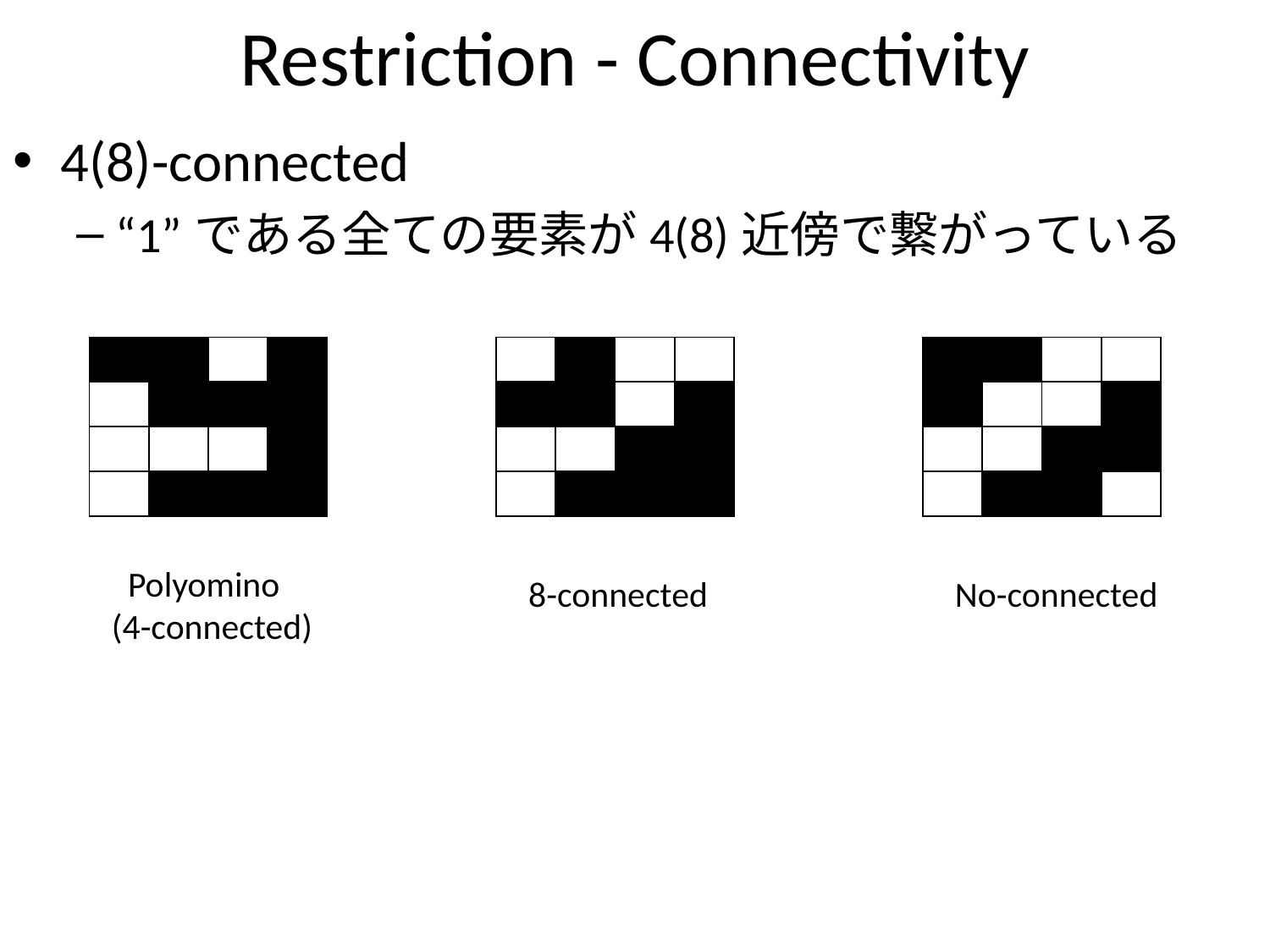

# Restriction - Connectivity
4(8)-connected
“1”である全ての要素が4(8)近傍で繋がっている
|  |  |  |  |
| --- | --- | --- | --- |
|  |  |  |  |
|  |  |  |  |
|  |  |  |  |
|  |  |  |  |
| --- | --- | --- | --- |
|  |  |  |  |
|  |  |  |  |
|  |  |  |  |
|  |  |  |  |
| --- | --- | --- | --- |
|  |  |  |  |
|  |  |  |  |
|  |  |  |  |
  Polyomino
(4-connected)
8-connected
No-connected